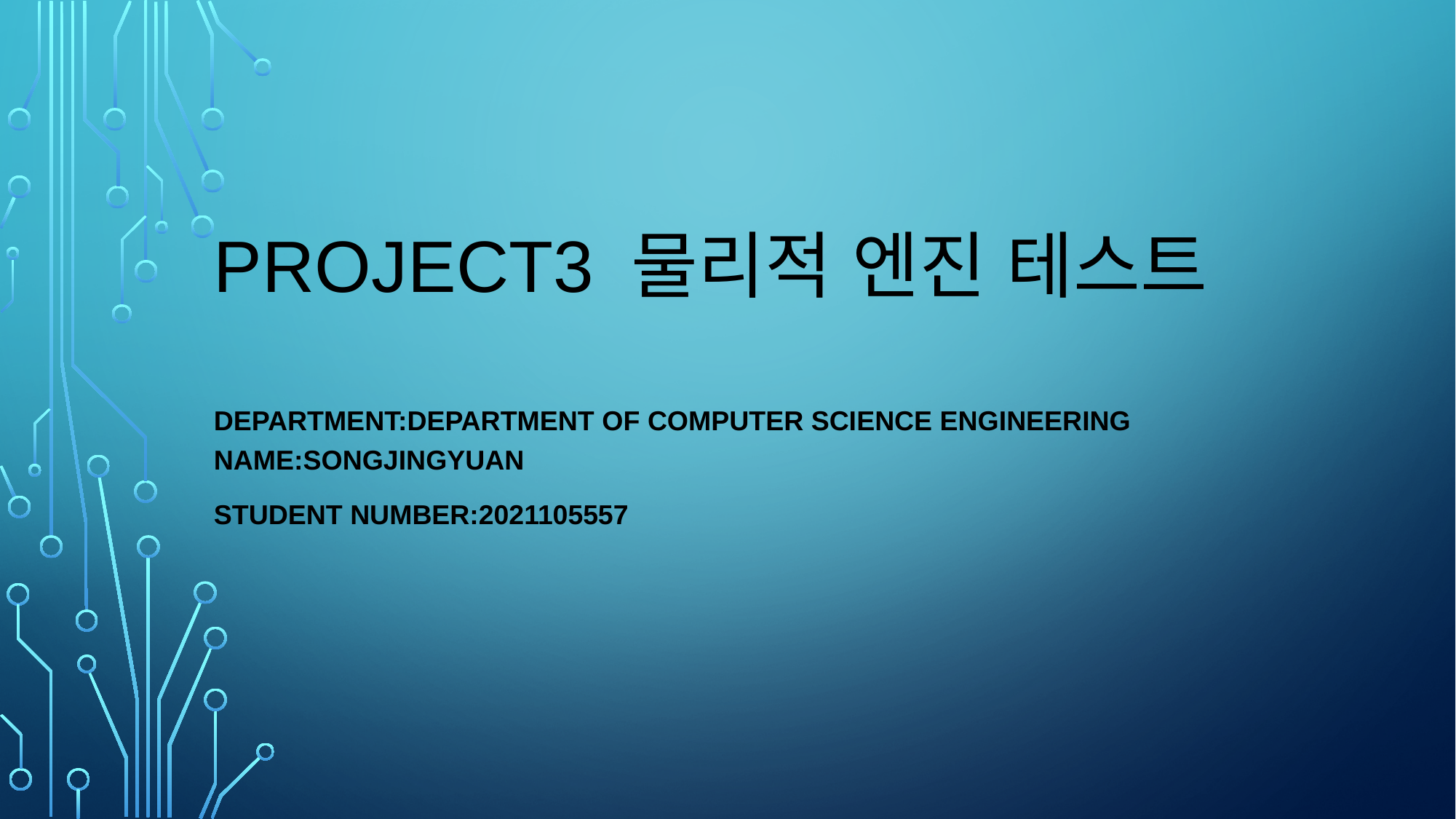

# project3 물리적 엔진 테스트
Department:Department of computer science engineering   Name:SONGJINGYUAN
Student Number:2021105557